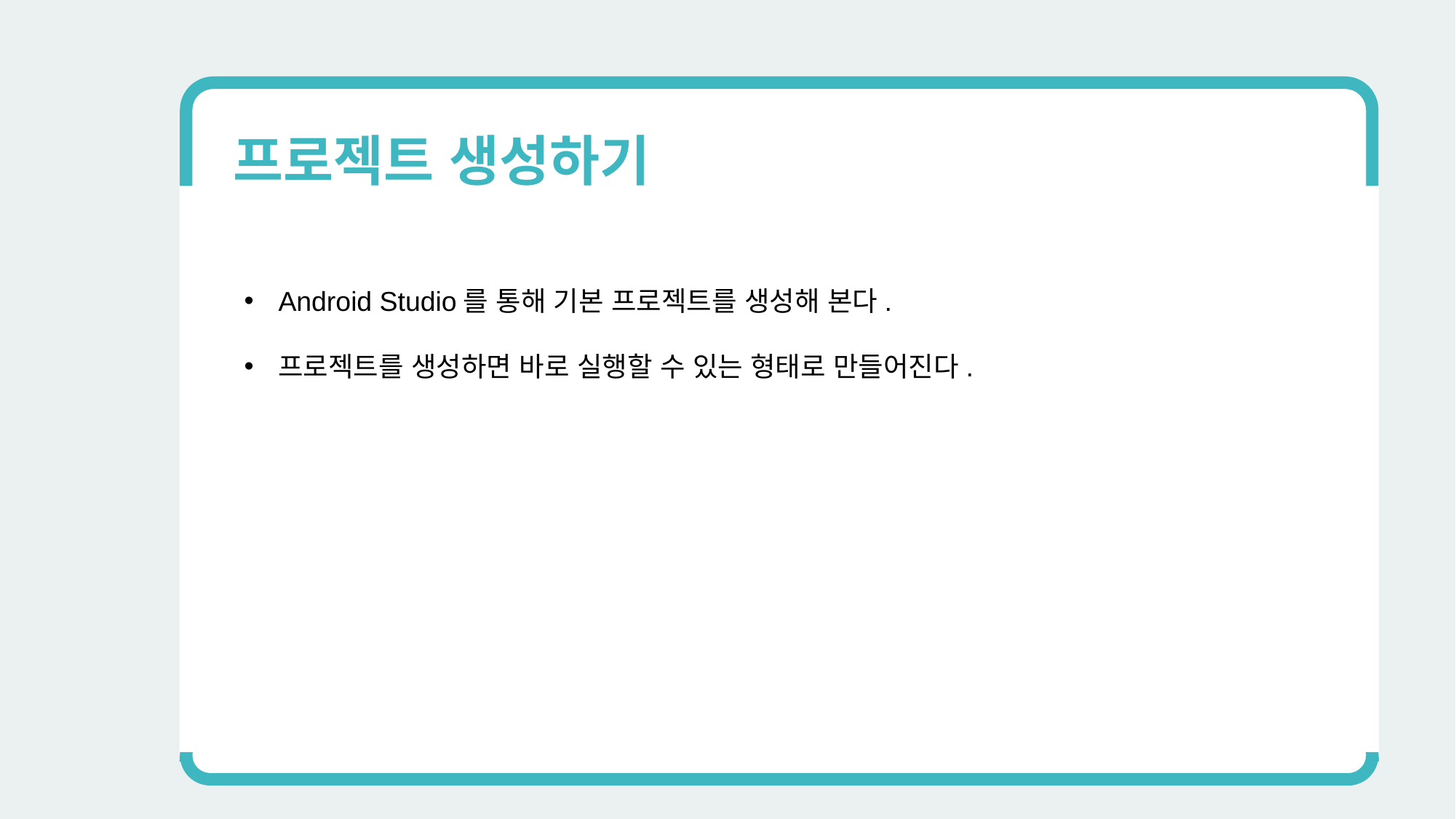

프로젝트 생성하기

Android Studio를 통해 기본 프로젝트를 생성해 본다.
프로젝트를 생성하면 바로 실행할 수 있는 형태로 만들어진다.